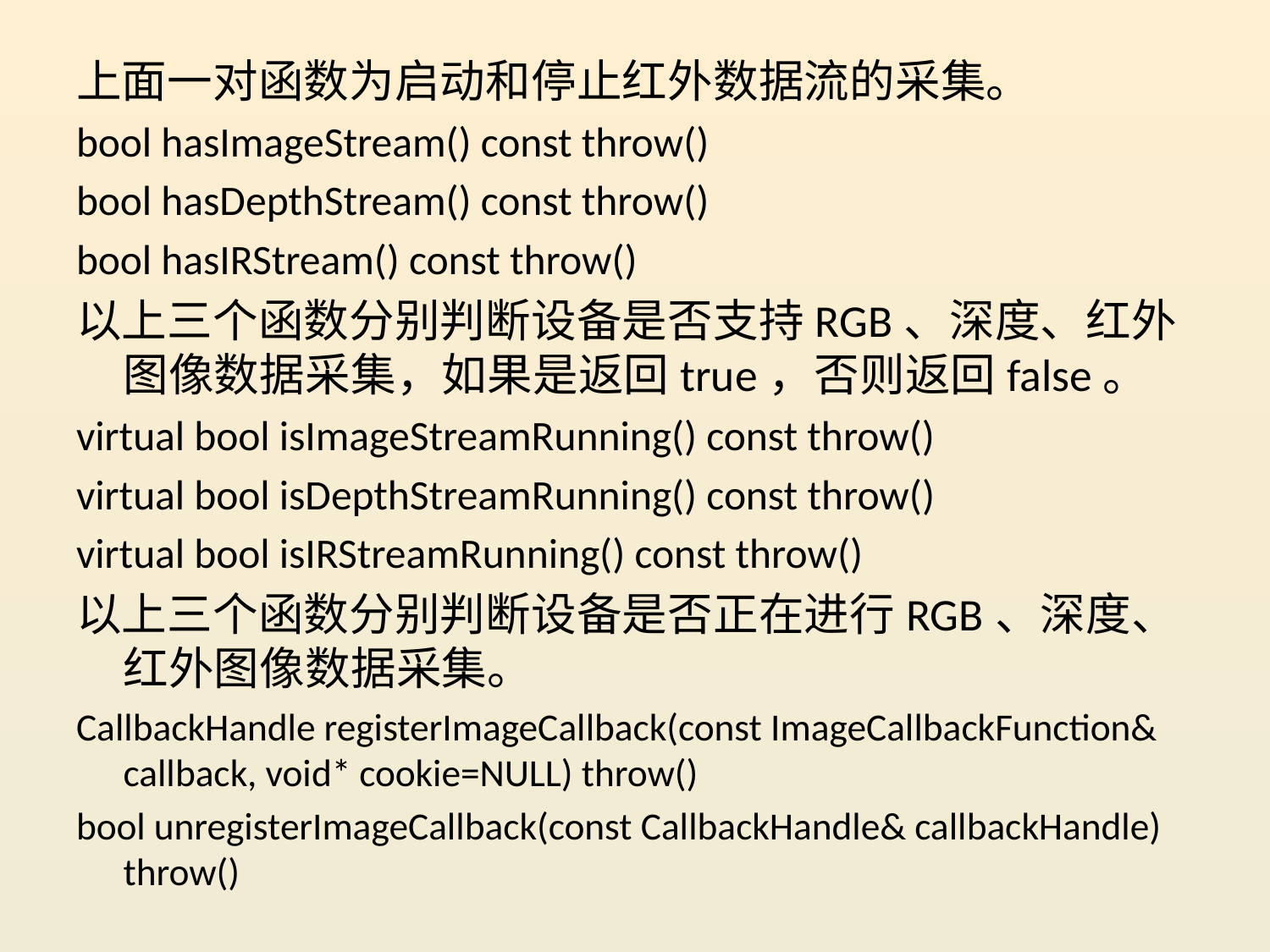

上面一对函数为启动和停止红外数据流的采集。
bool hasImageStream() const throw()
bool hasDepthStream() const throw()
bool hasIRStream() const throw()
以上三个函数分别判断设备是否支持RGB、深度、红外图像数据采集，如果是返回true，否则返回false。
virtual bool isImageStreamRunning() const throw()
virtual bool isDepthStreamRunning() const throw()
virtual bool isIRStreamRunning() const throw()
以上三个函数分别判断设备是否正在进行RGB、深度、红外图像数据采集。
CallbackHandle registerImageCallback(const ImageCallbackFunction& callback, void* cookie=NULL) throw()
bool unregisterImageCallback(const CallbackHandle& callbackHandle) throw()